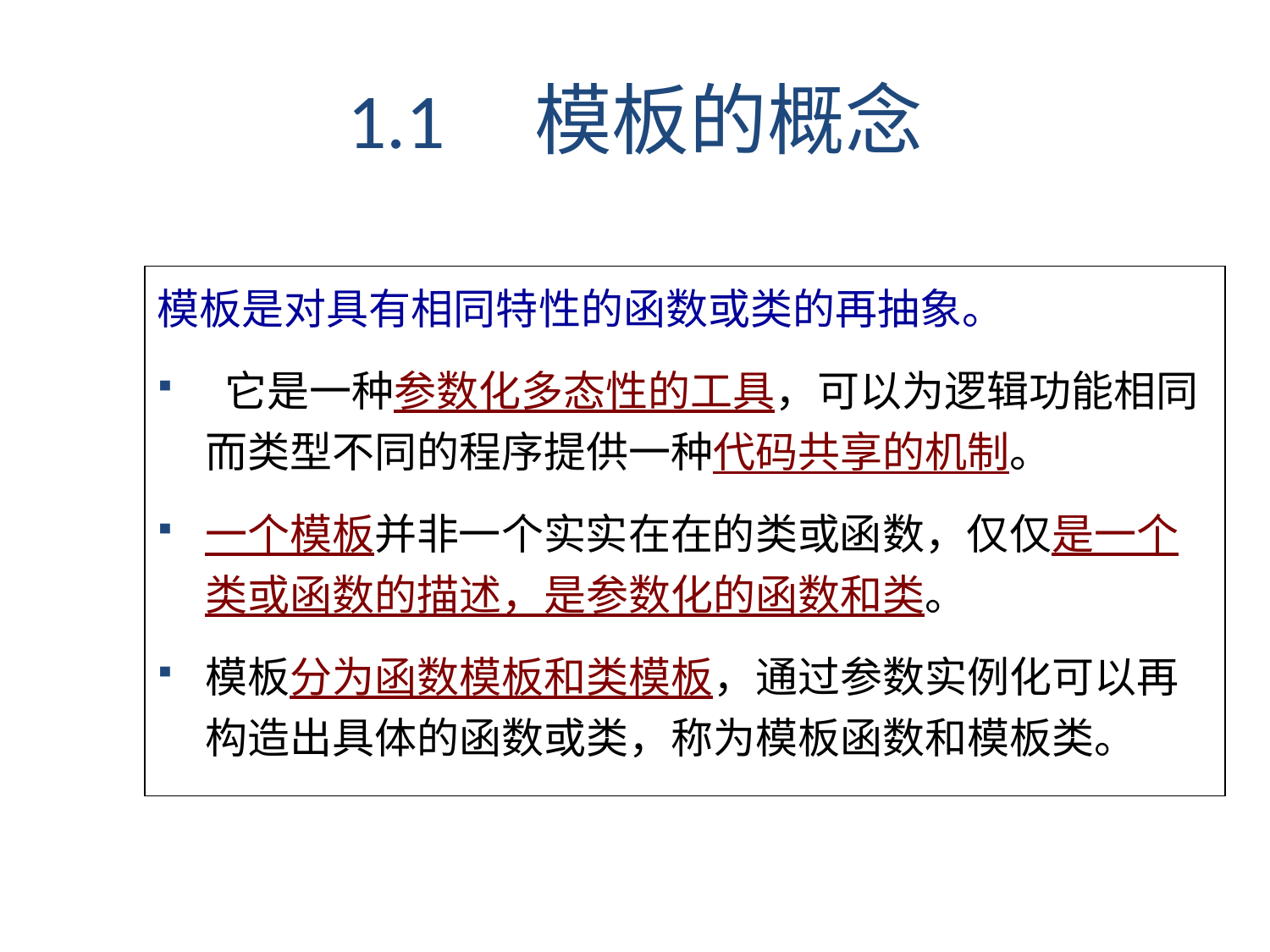

1.1    模板的概念
模板是对具有相同特性的函数或类的再抽象。
 它是一种参数化多态性的工具，可以为逻辑功能相同而类型不同的程序提供一种代码共享的机制。
一个模板并非一个实实在在的类或函数，仅仅是一个类或函数的描述，是参数化的函数和类。
模板分为函数模板和类模板，通过参数实例化可以再构造出具体的函数或类，称为模板函数和模板类。